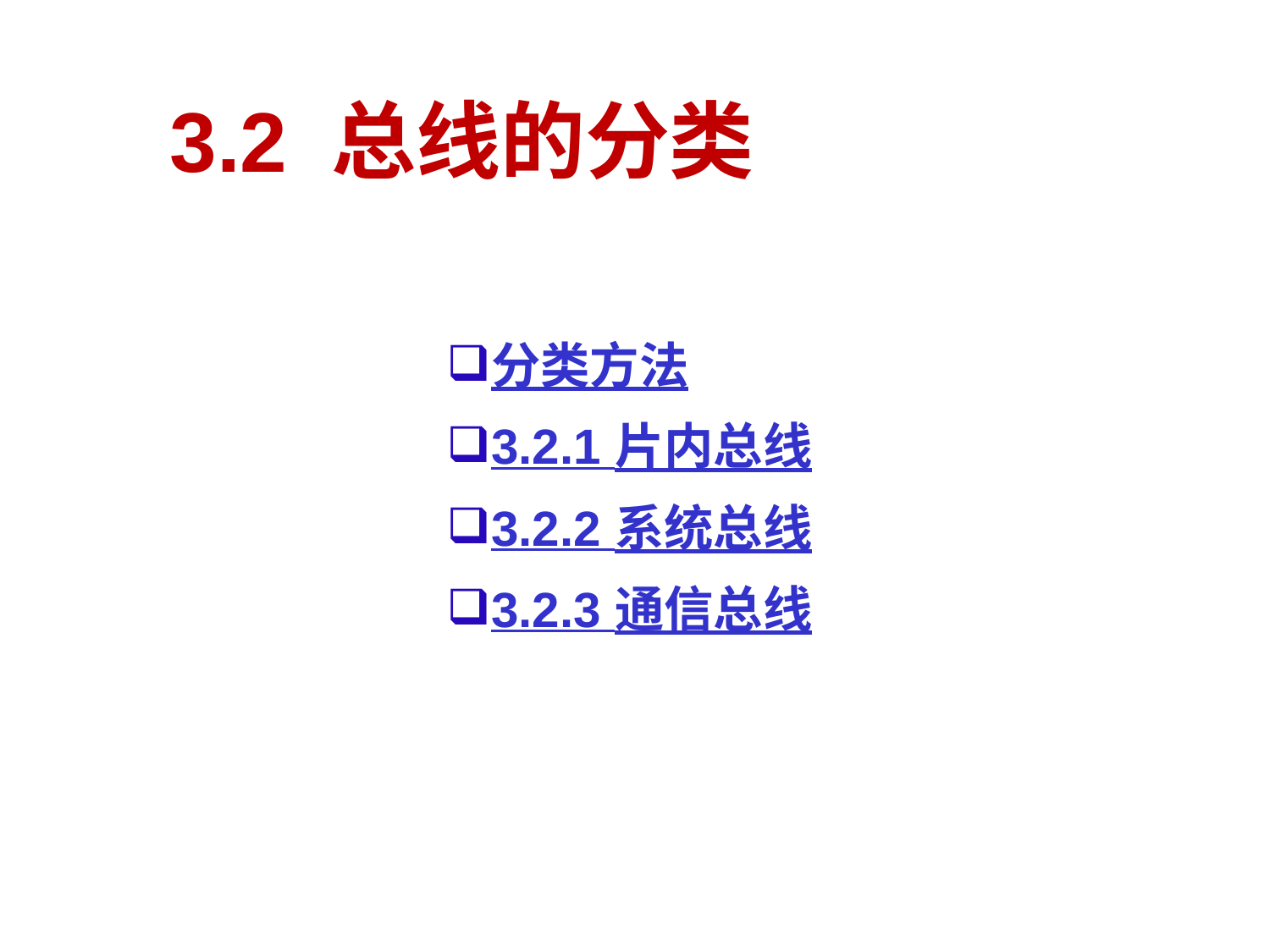

# 3.2 总线的分类
分类方法
3.2.1 片内总线
3.2.2 系统总线
3.2.3 通信总线